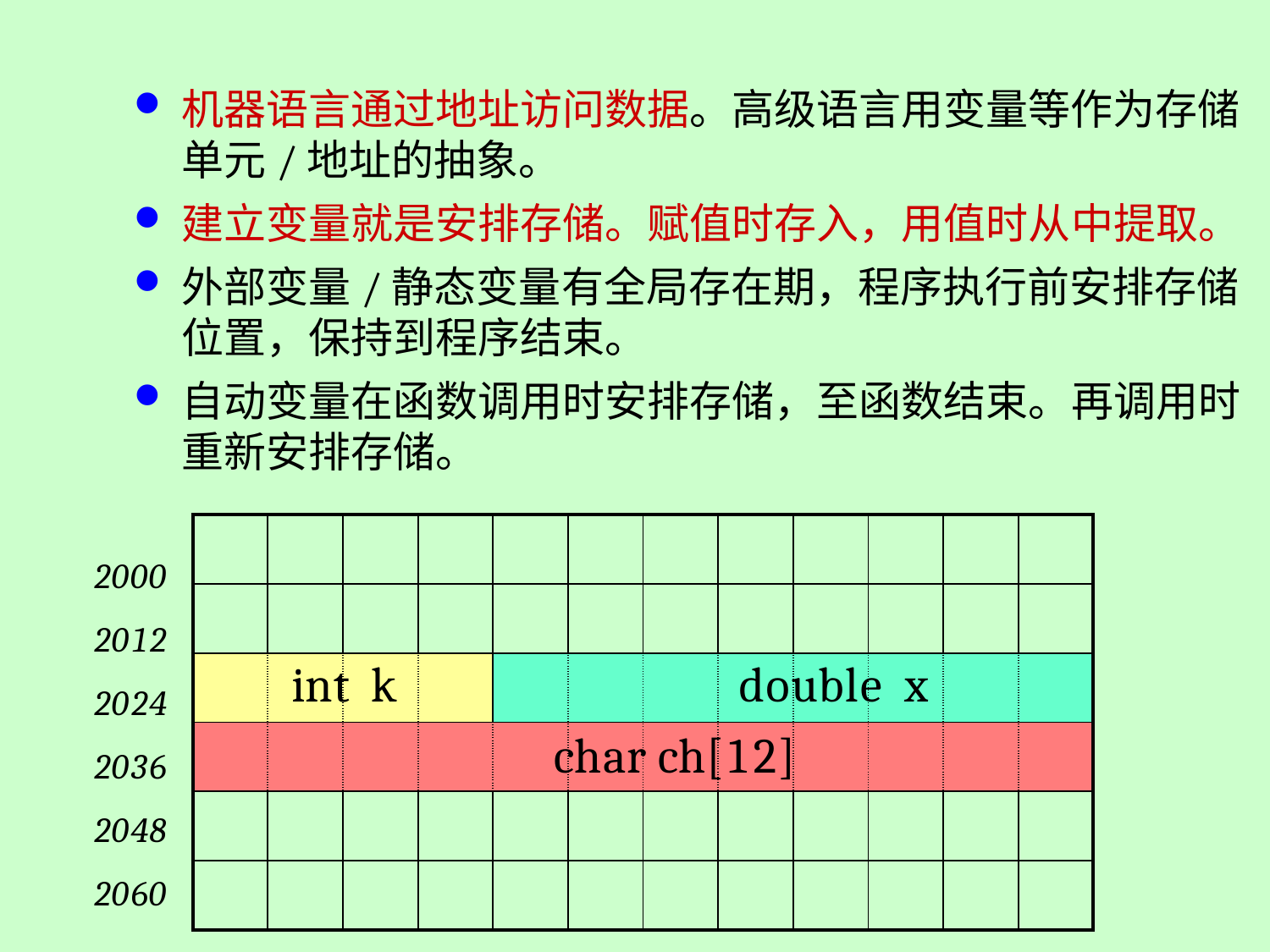

机器语言通过地址访问数据。高级语言用变量等作为存储单元/地址的抽象。
建立变量就是安排存储。赋值时存入，用值时从中提取。
外部变量/静态变量有全局存在期，程序执行前安排存储位置，保持到程序结束。
自动变量在函数调用时安排存储，至函数结束。再调用时重新安排存储。
|  |  |  |  |  |  |  |  |  |  |  |  |
| --- | --- | --- | --- | --- | --- | --- | --- | --- | --- | --- | --- |
|  |  |  |  |  |  |  |  |  |  |  |  |
|  |  |  |  |  |  |  |  |  |  |  |  |
|  |  |  |  |  |  |  |  |  |  |  |  |
|  |  |  |  |  |  |  |  |  |  |  |  |
|  |  |  |  |  |  |  |  |  |  |  |  |
2000
2012
2024
2036
2048
2060
int  k
double  x
char ch[12]
7